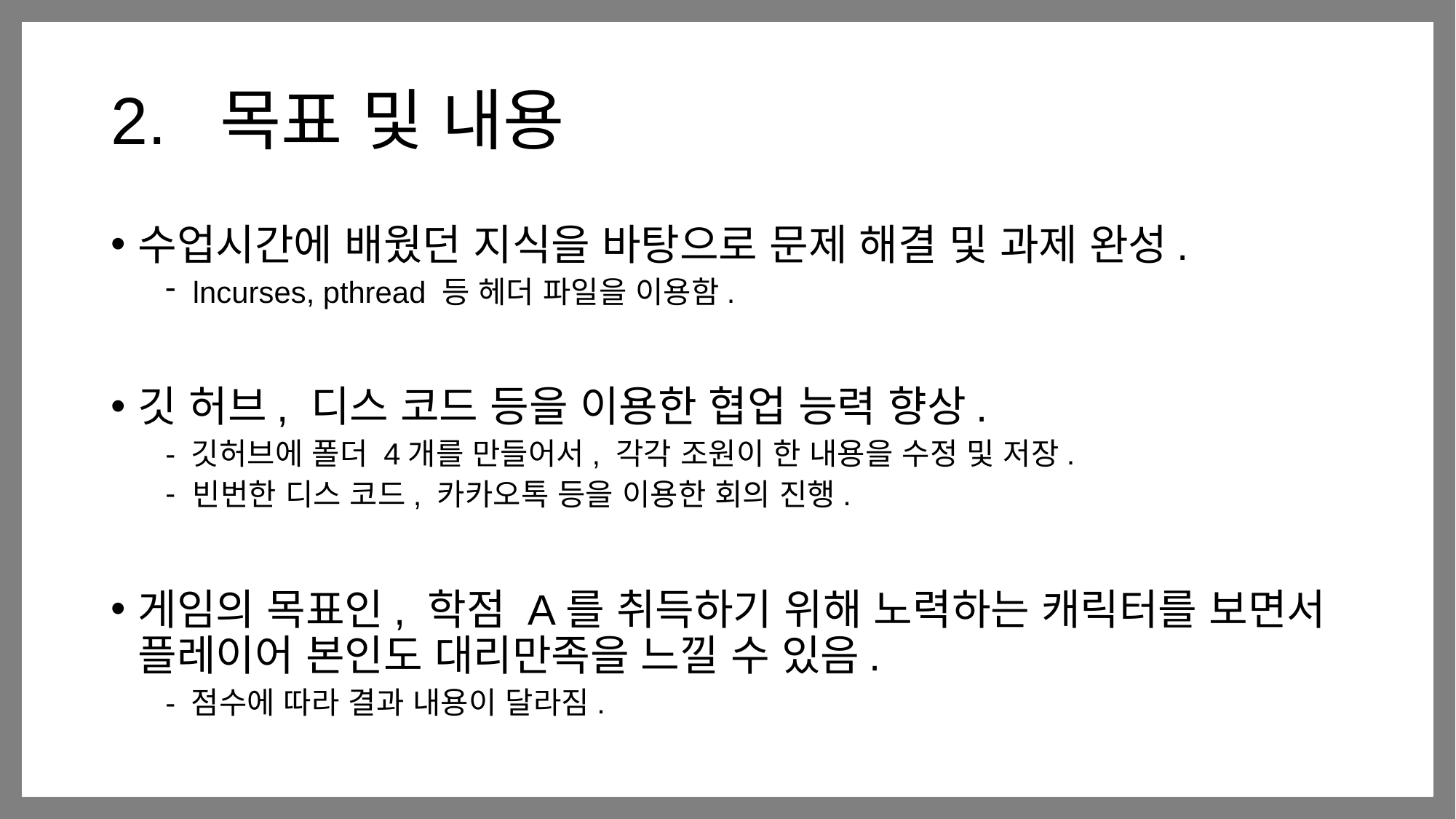

# 2.	목표 및 내용
수업시간에 배웠던 지식을 바탕으로 문제 해결 및 과제 완성.
lncurses, pthread 등 헤더 파일을 이용함.

깃 허브, 디스 코드 등을 이용한 협업 능력 향상.
- 깃허브에 폴더 4개를 만들어서, 각각 조원이 한 내용을 수정 및 저장.
빈번한 디스 코드, 카카오톡 등을 이용한 회의 진행.

게임의 목표인, 학점 A를 취득하기 위해 노력하는 캐릭터를 보면서 플레이어 본인도 대리만족을 느낄 수 있음.
- 점수에 따라 결과 내용이 달라짐.